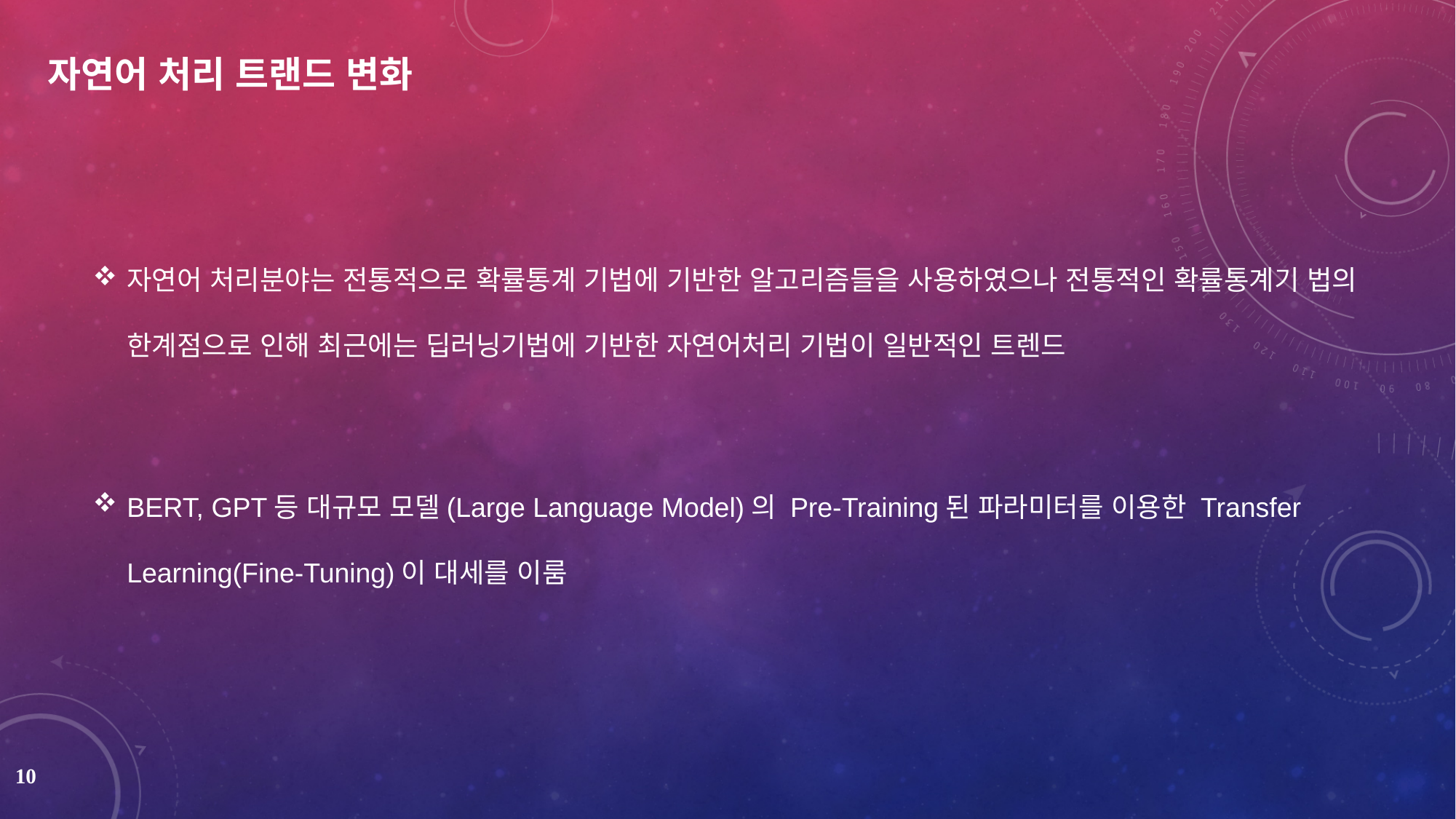

# 자연어 처리 트랜드 변화
자연어 처리분야는 전통적으로 확률통계 기법에 기반한 알고리즘들을 사용하였으나 전통적인 확률통계기 법의 한계점으로 인해 최근에는 딥러닝기법에 기반한 자연어처리 기법이 일반적인 트렌드

BERT, GPT등 대규모 모델(Large Language Model)의 Pre-Training된 파라미터를 이용한 Transfer Learning(Fine-Tuning)이 대세를 이룸
10